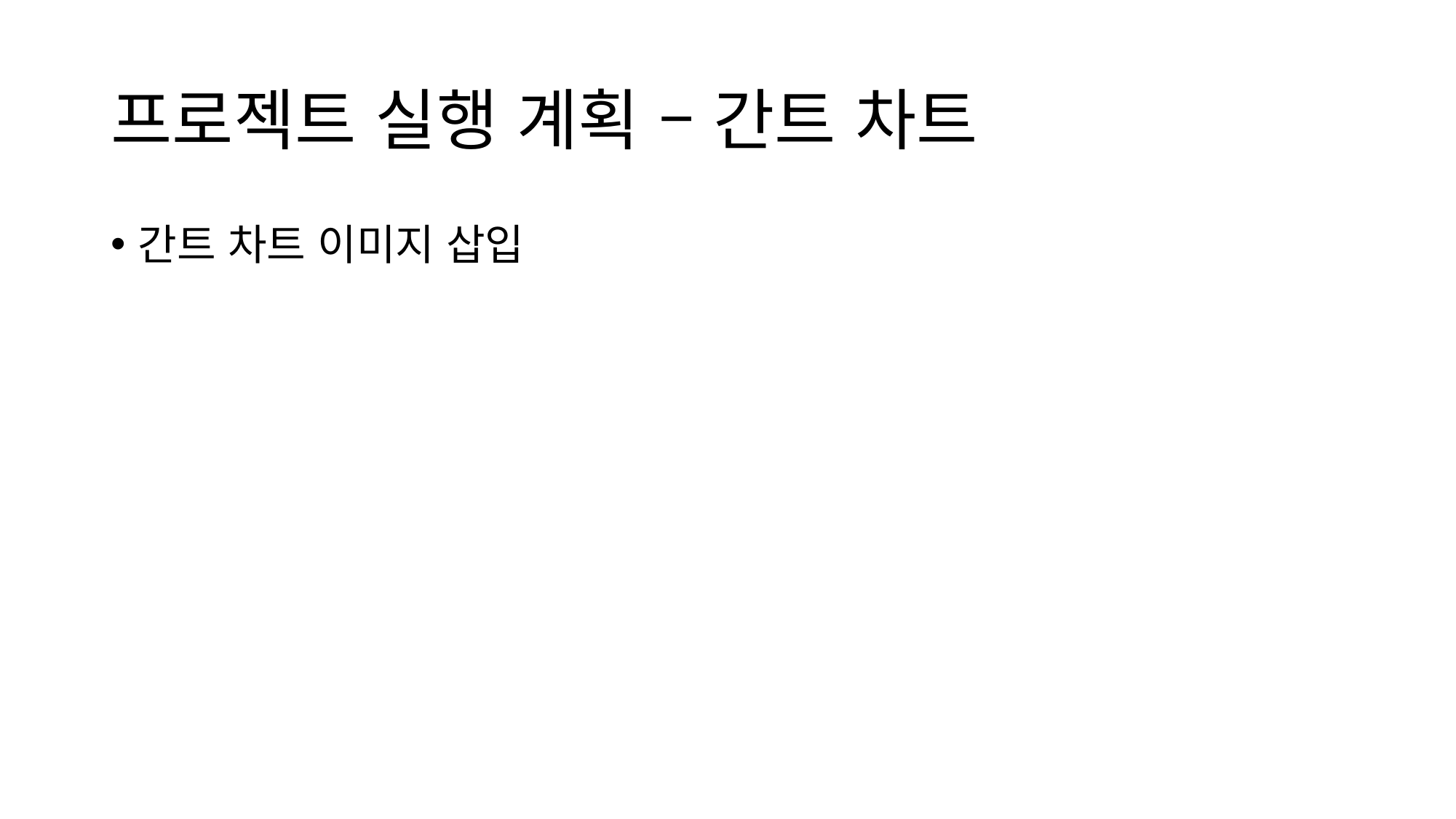

# 프로젝트 실행 계획 – 간트 차트
간트 차트 이미지 삽입